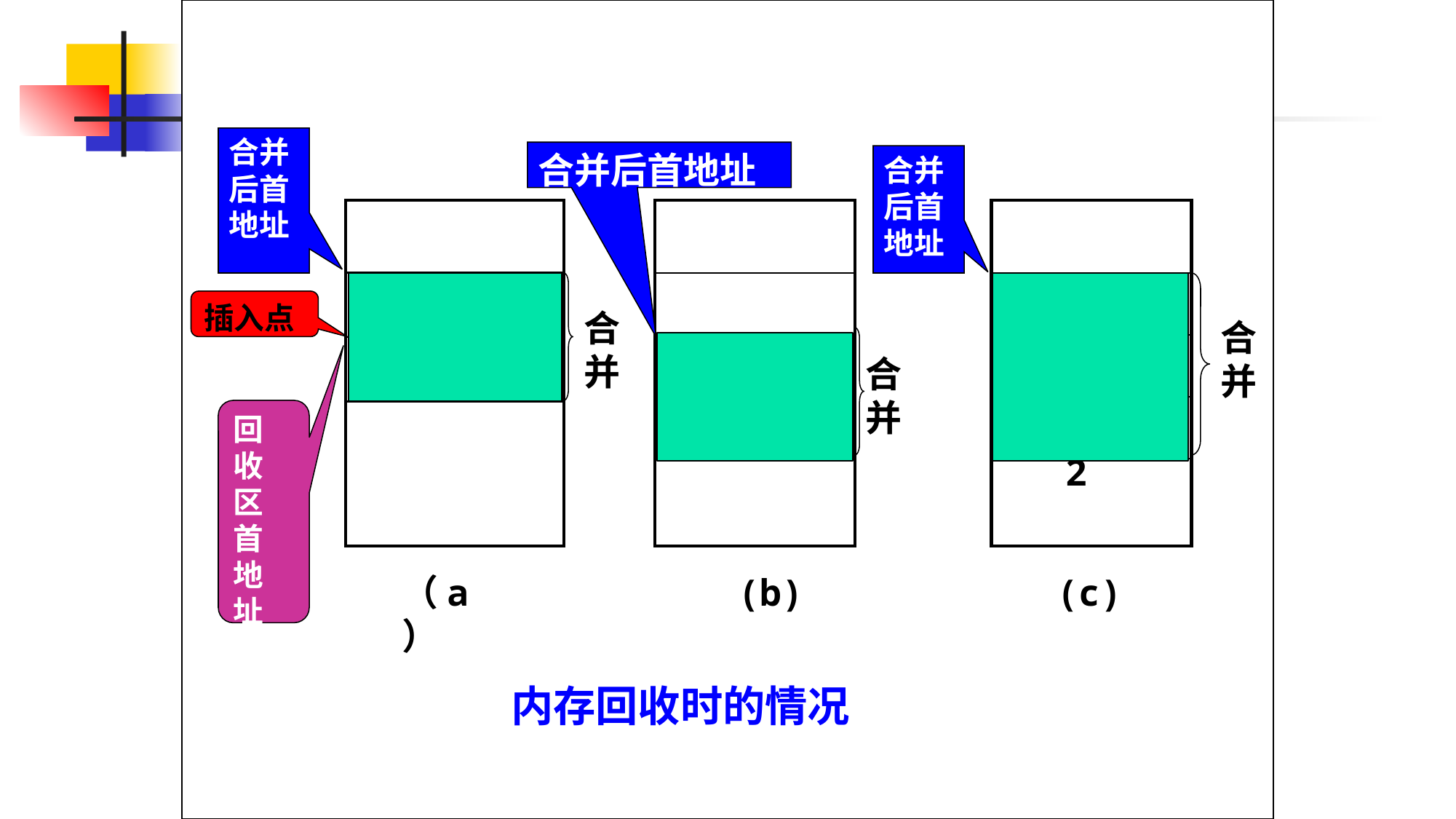

合并后首地址
合并后首地址
合并后首地址
|  |
| --- |
|  |
|  |
|  |
|  |
|  |
| --- |
|  |
|  |
|  |
|  |
|  |
| --- |
|  |
|  |
|  |

F1
F1
插入点
合并
合并

回收区
回收区
回收区
合并
回收区首地址
F2
F2
（a）
(b)
(c)
内存回收时的情况